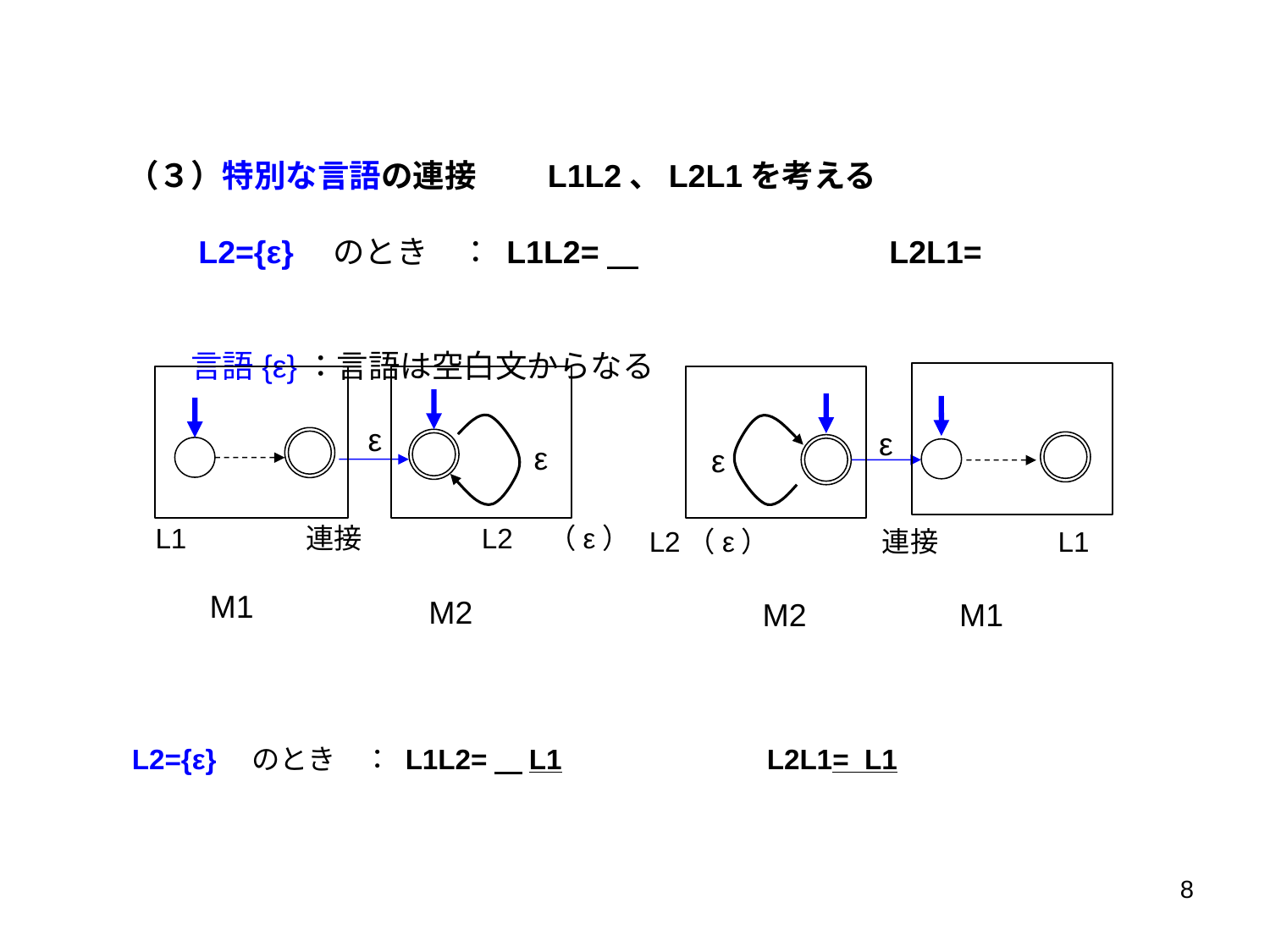

（３）特別な言語の連接　　L1L2、L2L1を考える

　　L2={ε}　のとき　： L1L2=　		L2L1=

　　言語{ε}：言語は空白文からなる

ε

ε

ε

ε

L1　　　　連接　　　　L2　（ε）
L2（ε）　　　　連接　　　　L1
M1
M2
M2
M1
L2={ε}　のとき　： L1L2=　L1		L2L1=  L1
8